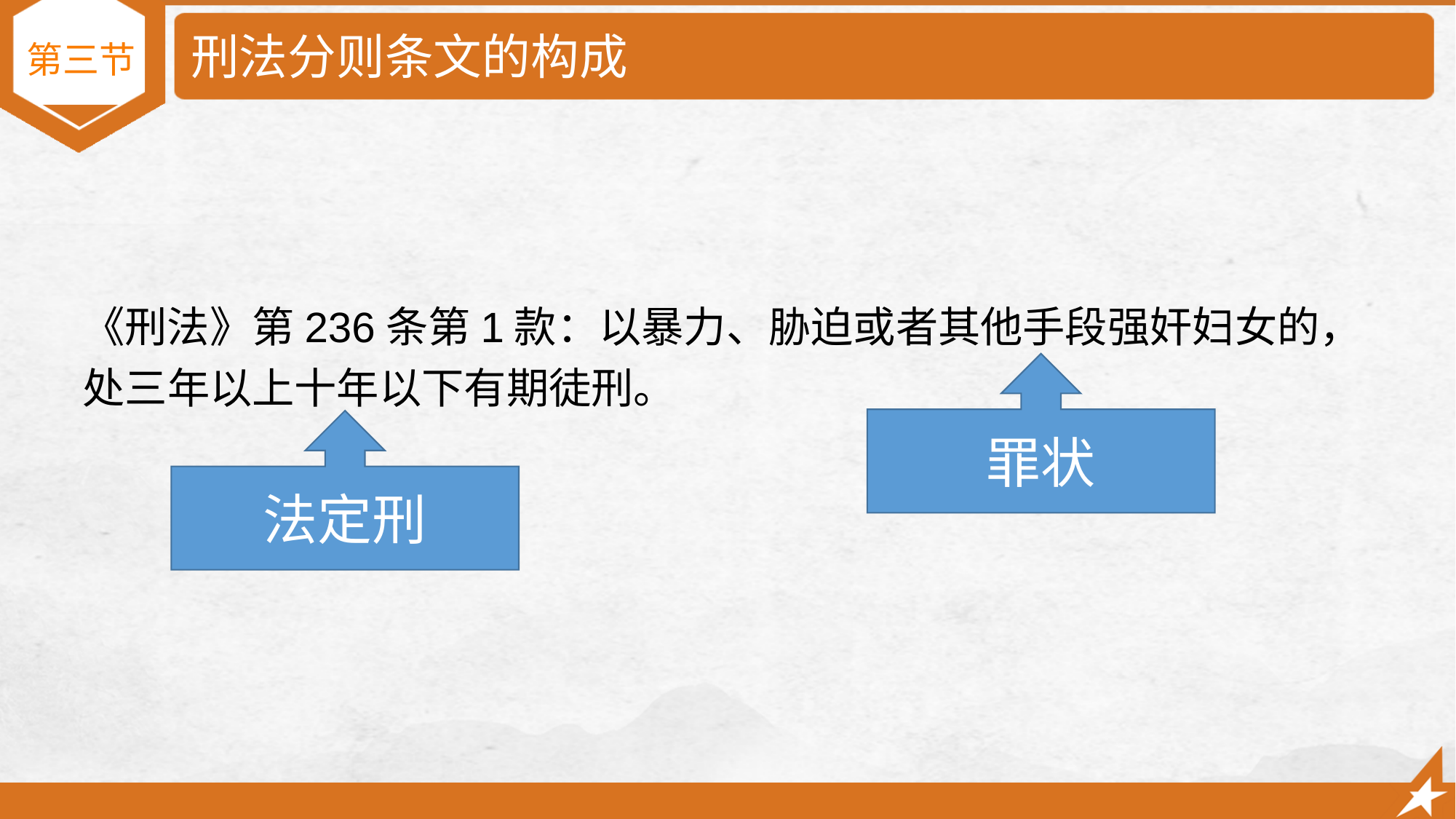

# 刑法分则条文的构成
第三节

《刑法》第236条第1款：以暴力、胁迫或者其他手段强奸妇女的，处三年以上十年以下有期徒刑。

罪状
法定刑